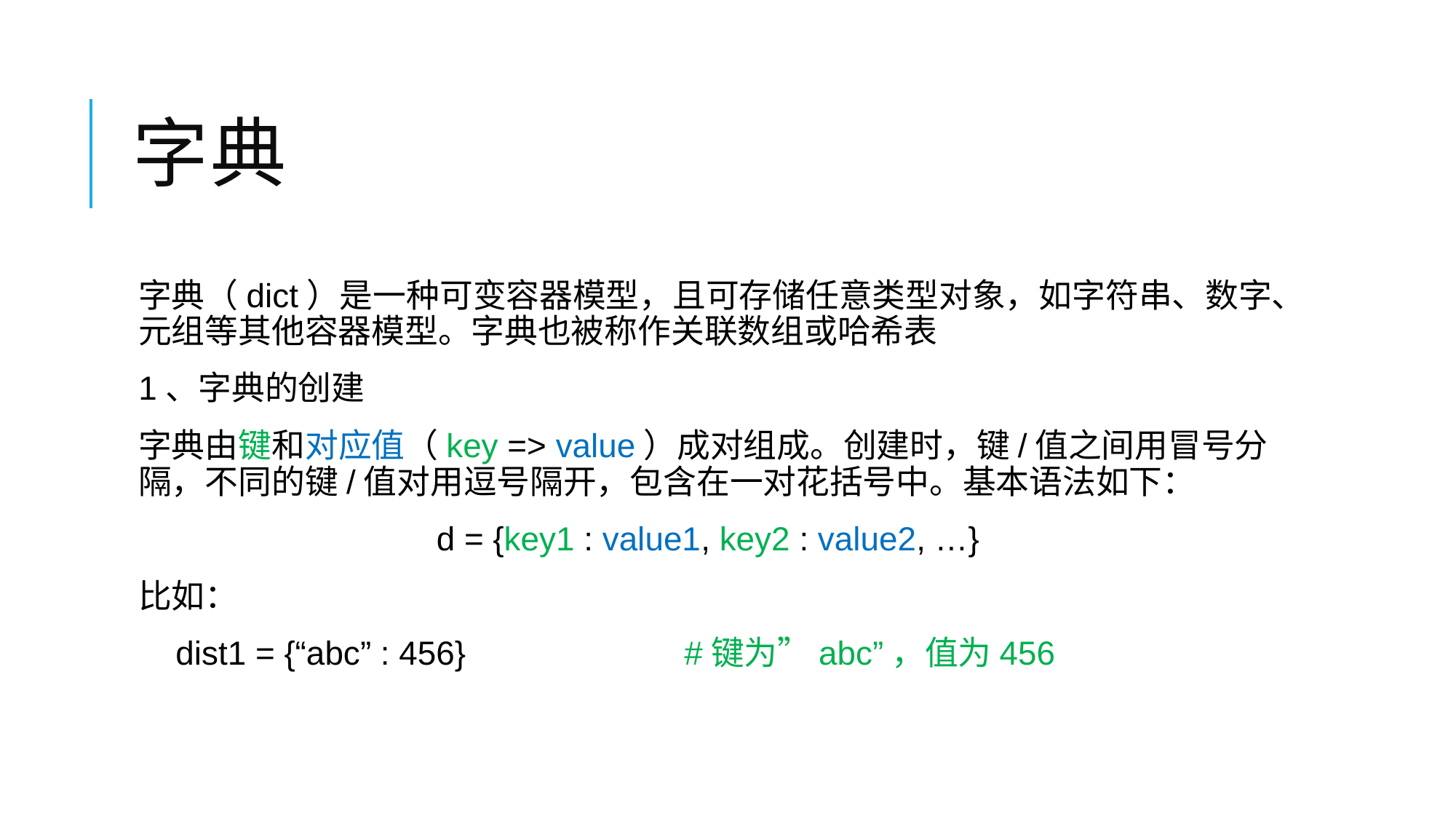

# 字典
字典（dict）是一种可变容器模型，且可存储任意类型对象，如字符串、数字、元组等其他容器模型。字典也被称作关联数组或哈希表
1、字典的创建
字典由键和对应值（key => value）成对组成。创建时，键/值之间用冒号分隔，不同的键/值对用逗号隔开，包含在一对花括号中。基本语法如下：
d = {key1 : value1, key2 : value2, …}
比如：
    dist1 = {“abc” : 456}		#键为”abc”，值为456